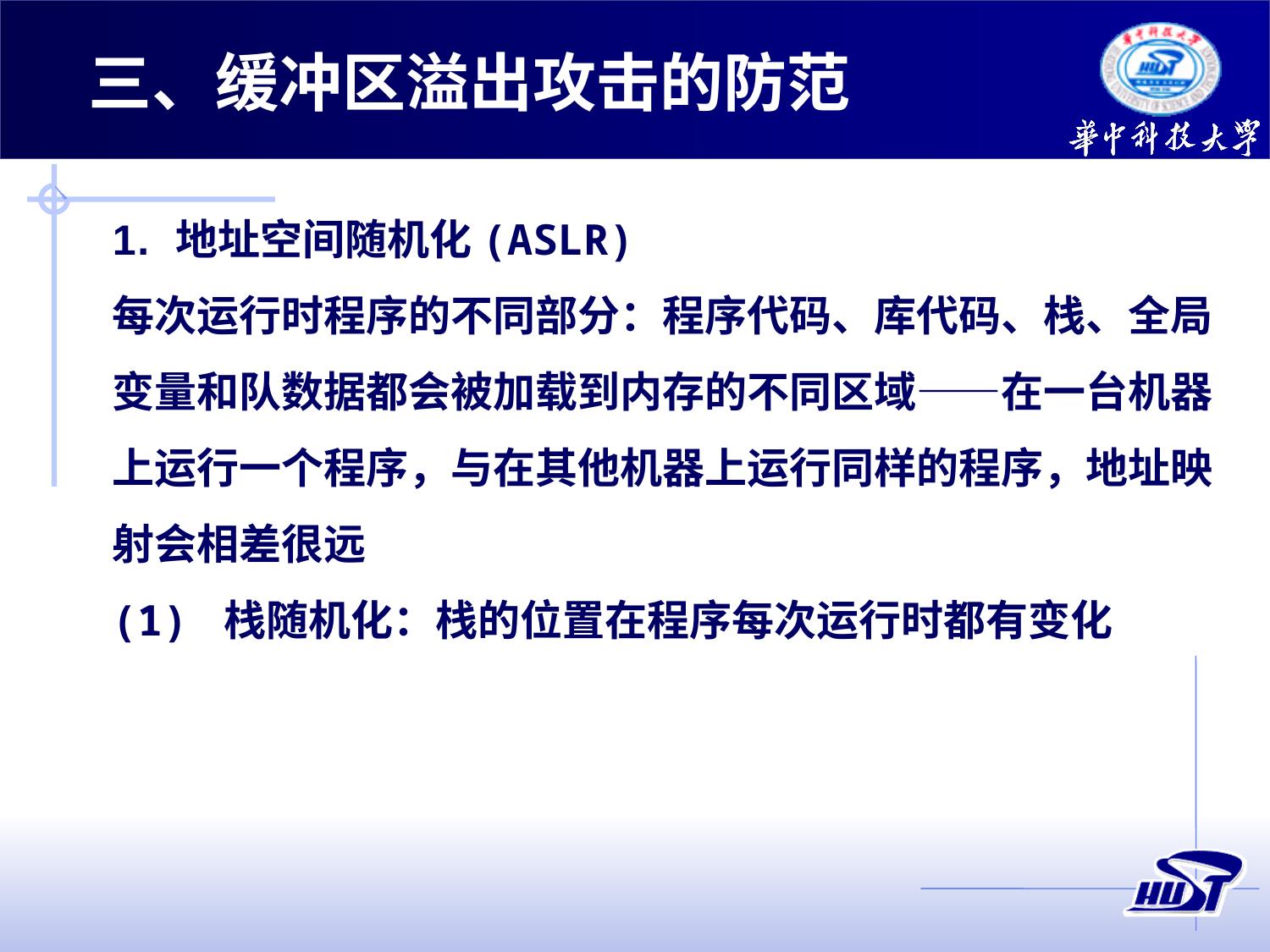

三、缓冲区溢出攻击的防范
地址空间随机化(ASLR)
每次运行时程序的不同部分：程序代码、库代码、栈、全局变量和队数据都会被加载到内存的不同区域——在一台机器上运行一个程序，与在其他机器上运行同样的程序，地址映射会相差很远
(1) 栈随机化：栈的位置在程序每次运行时都有变化